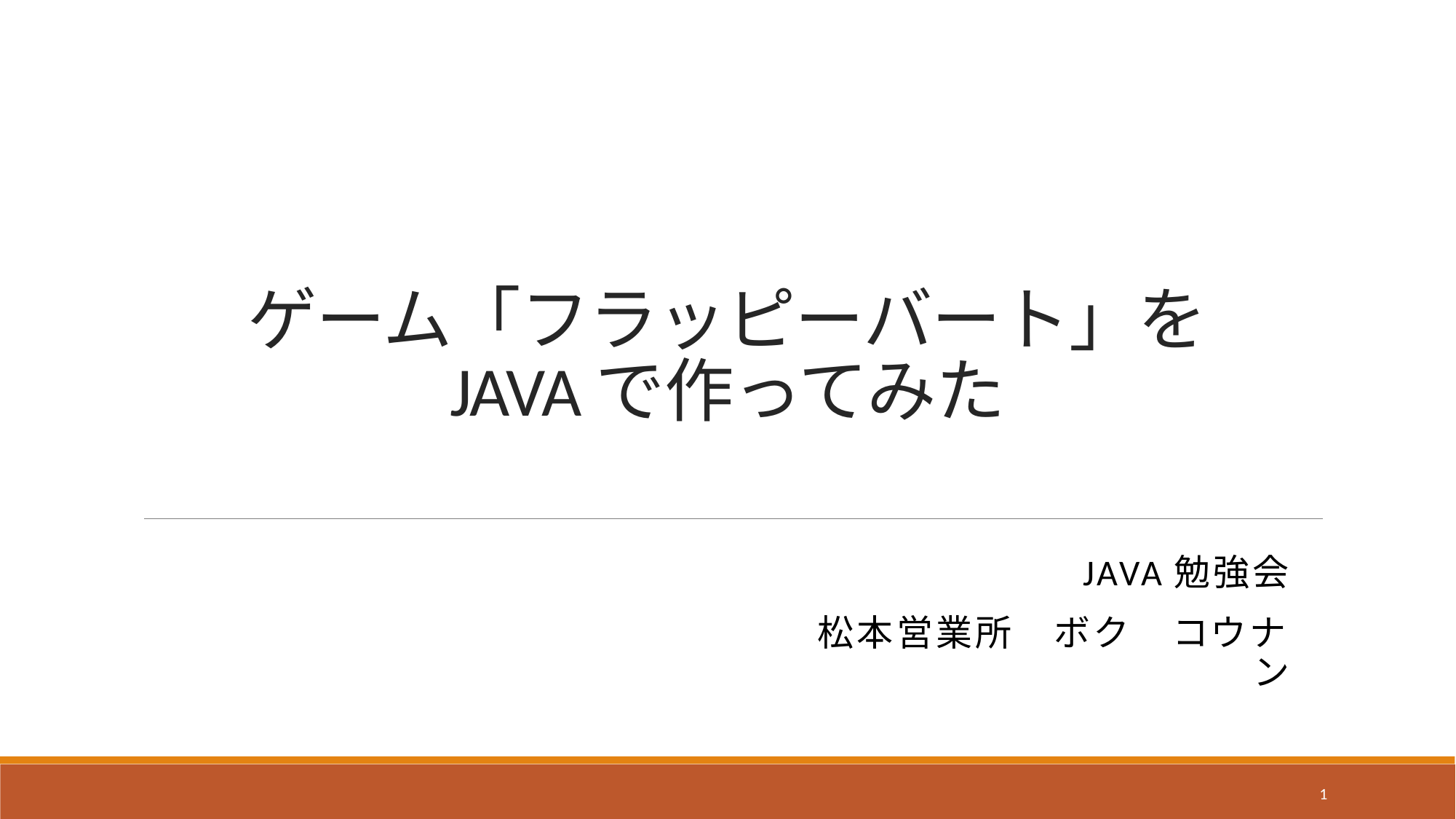

# ゲーム「フラッピーバート」を JAVAで作ってみた
Java勉強会
松本営業所　ボク　コウナン
1